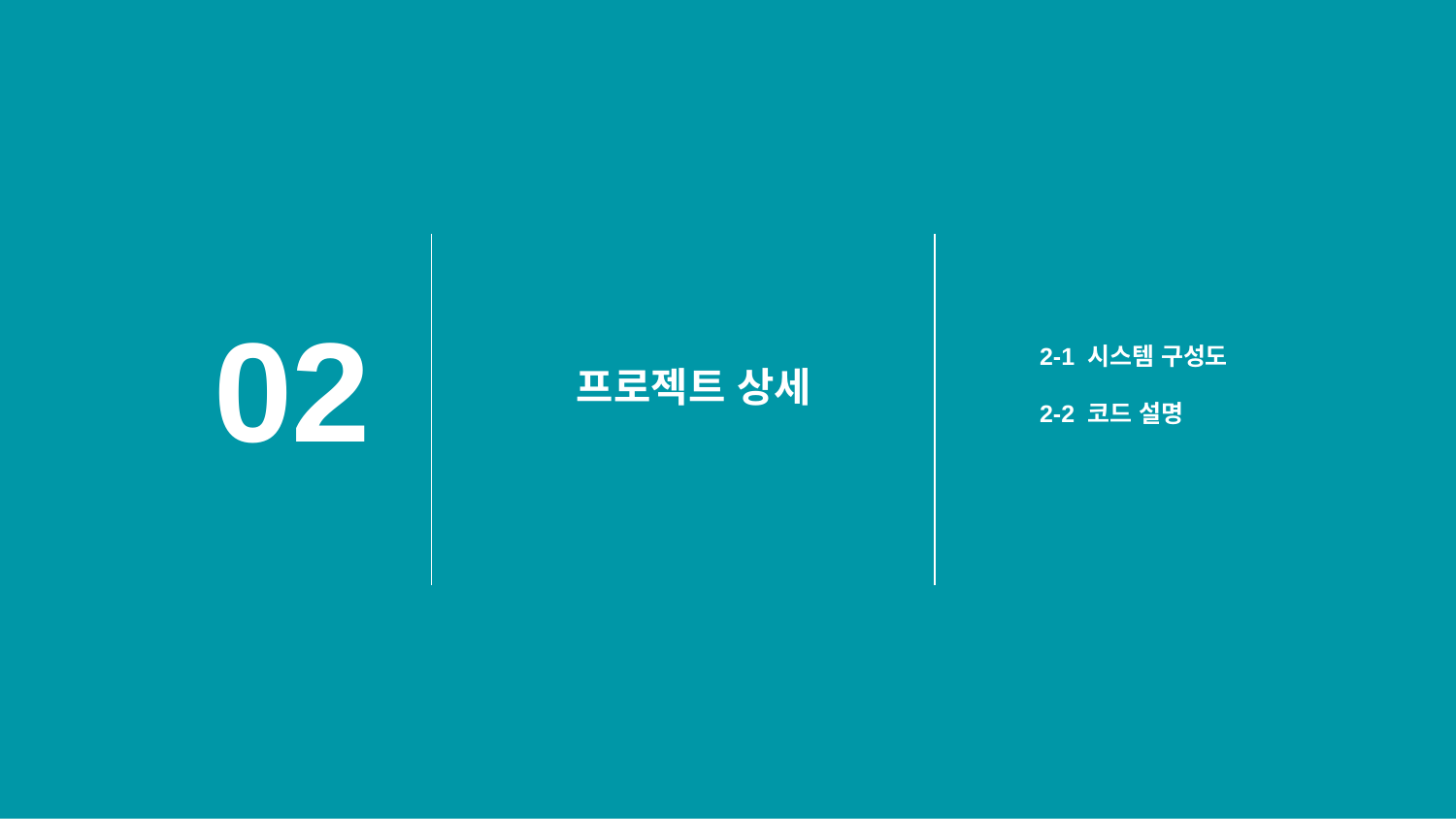

02
2-1 시스템 구성도

2-2 코드 설명

프로젝트 상세